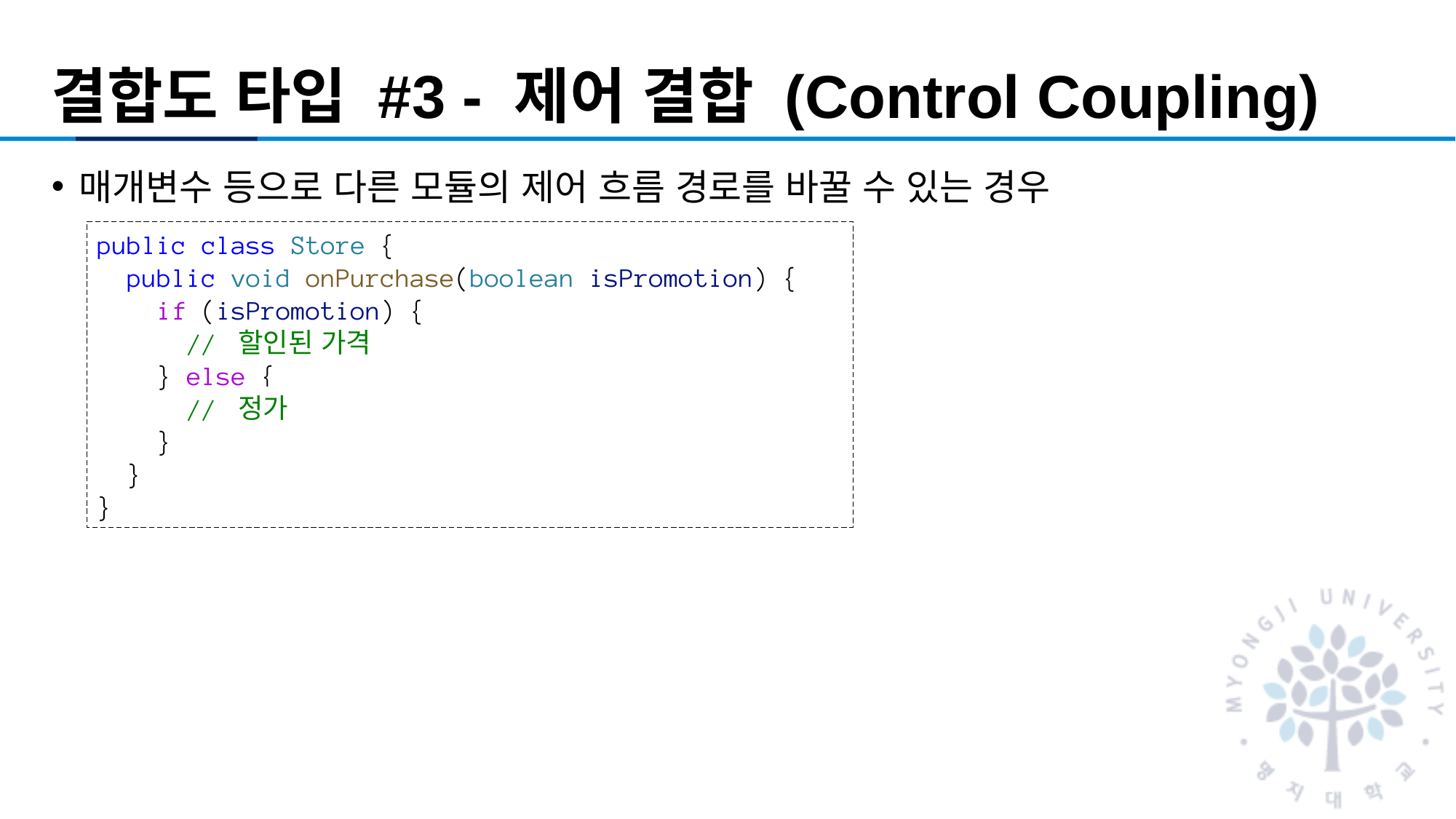

# 결합도 타입 #3 - 제어 결합 (Control Coupling)
매개변수 등으로 다른 모듈의 제어 흐름 경로를 바꿀 수 있는 경우

public class Store {
  public void onPurchase(boolean isPromotion) {
    if (isPromotion) {
      // 할인된 가격
    } else {
      // 정가
    }
  }
}